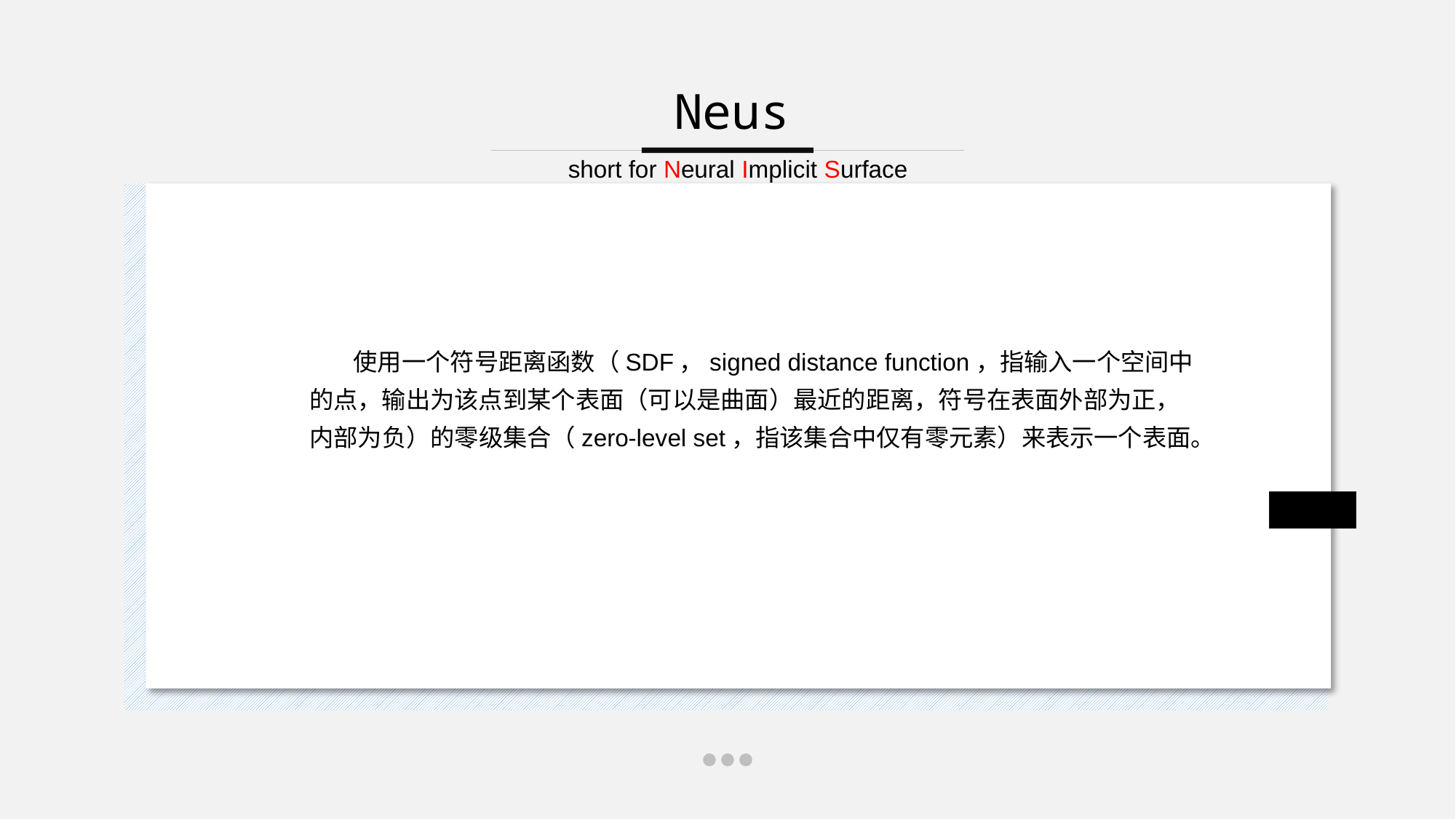

Neus

short for Neural Implicit Surface

       使用一个符号距离函数（SDF，signed distance function，指输入一个空间中的点，输出为该点到某个表面（可以是曲面）最近的距离，符号在表面外部为正，内部为负）的零级集合（zero-level set，指该集合中仅有零元素）来表示一个表面。